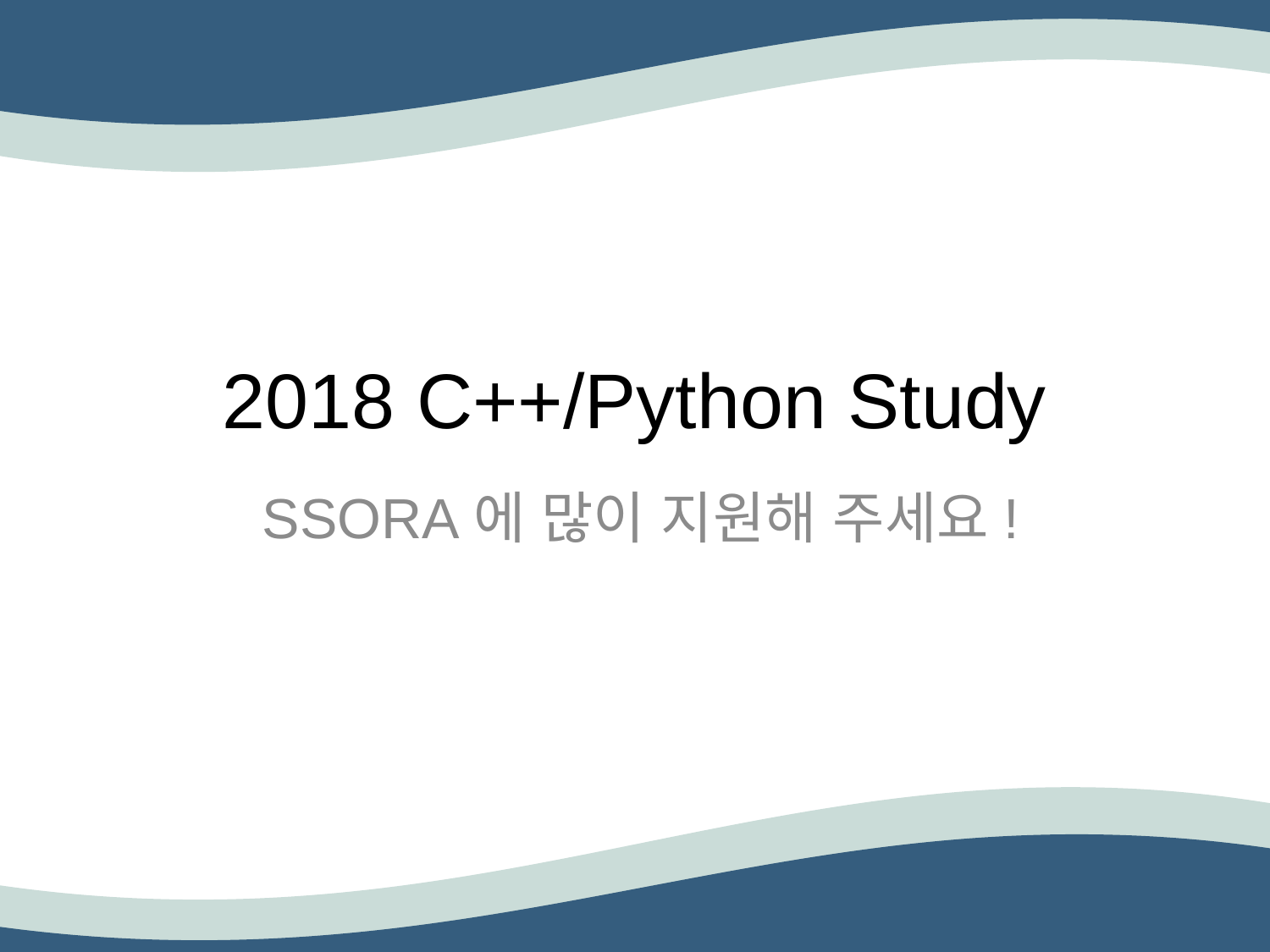

# 2018 C++/Python Study
SSORA에 많이 지원해 주세요!